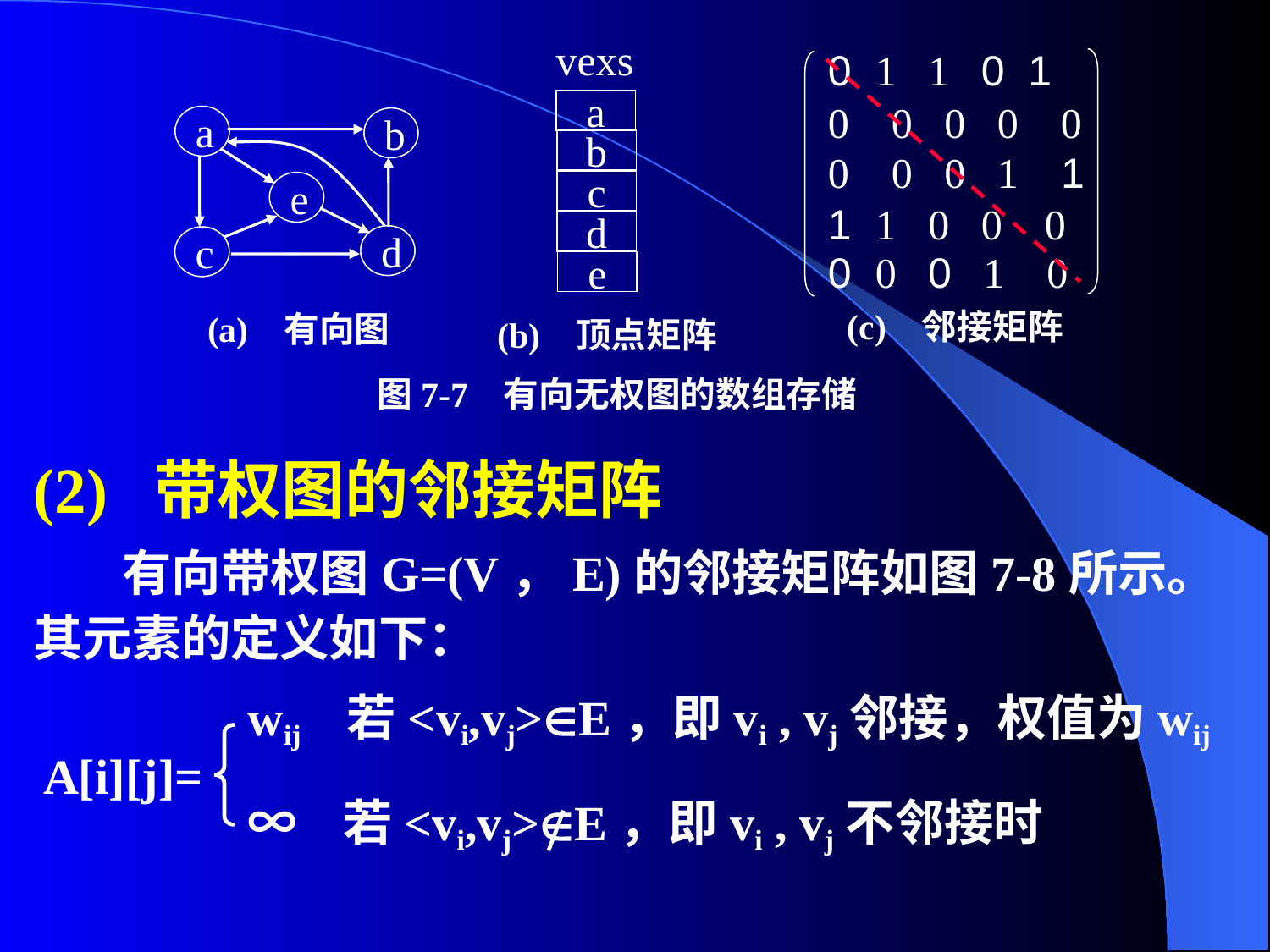

vexs
a
b
c
d
e
(b)   顶点矩阵
0  1   1   0  1

0    0   0   0    0
0    0   0   1    1
1  1   0   0    0
0  0   0   1    0
(c)   邻接矩阵
a
b

e

d
c

(a)   有向图
图7-7   有向无权图的数组存储
(2)  带权图的邻接矩阵
       有向带权图G=(V，E)的邻接矩阵如图7-8所示。其元素的定义如下：
wij    若<vi,vj>∈E，即vi , vj邻接，权值为wij

A[i][j]=
∞   若<vi,vj>∈E，即vi , vj不邻接时